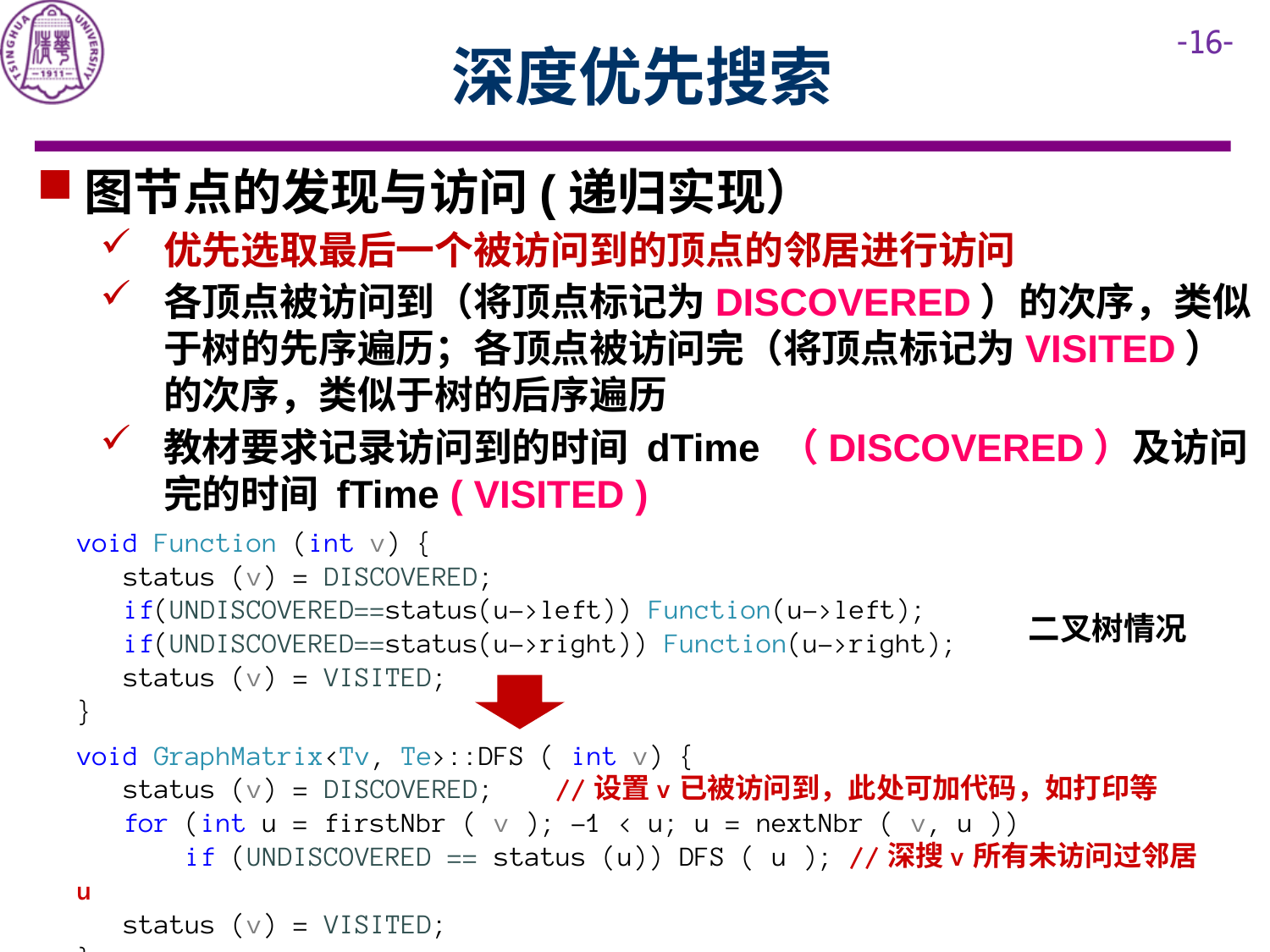

# 深度优先搜索
图节点的发现与访问(递归实现）
优先选取最后一个被访问到的顶点的邻居进行访问
各顶点被访问到（将顶点标记为DISCOVERED）的次序，类似于树的先序遍历；各顶点被访问完（将顶点标记为VISITED）的次序，类似于树的后序遍历
教材要求记录访问到的时间 dTime （DISCOVERED）及访问完的时间 fTime ( VISITED )
void Function (int v) {
   status (v) = DISCOVERED;
   if(UNDISCOVERED==status(u->left)) Function(u->left);
   if(UNDISCOVERED==status(u->right)) Function(u->right);
   status (v) = VISITED;
}
二叉树情况

void GraphMatrix<Tv, Te>::DFS ( int v) {
   status (v) = DISCOVERED;    //设置v已被访问到，此处可加代码，如打印等
   for (int u = firstNbr ( v ); -1 < u; u = nextNbr ( v, u ))
       if (UNDISCOVERED == status (u)) DFS ( u ); //深搜v所有未访问过邻居u
   status (v) = VISITED;
}